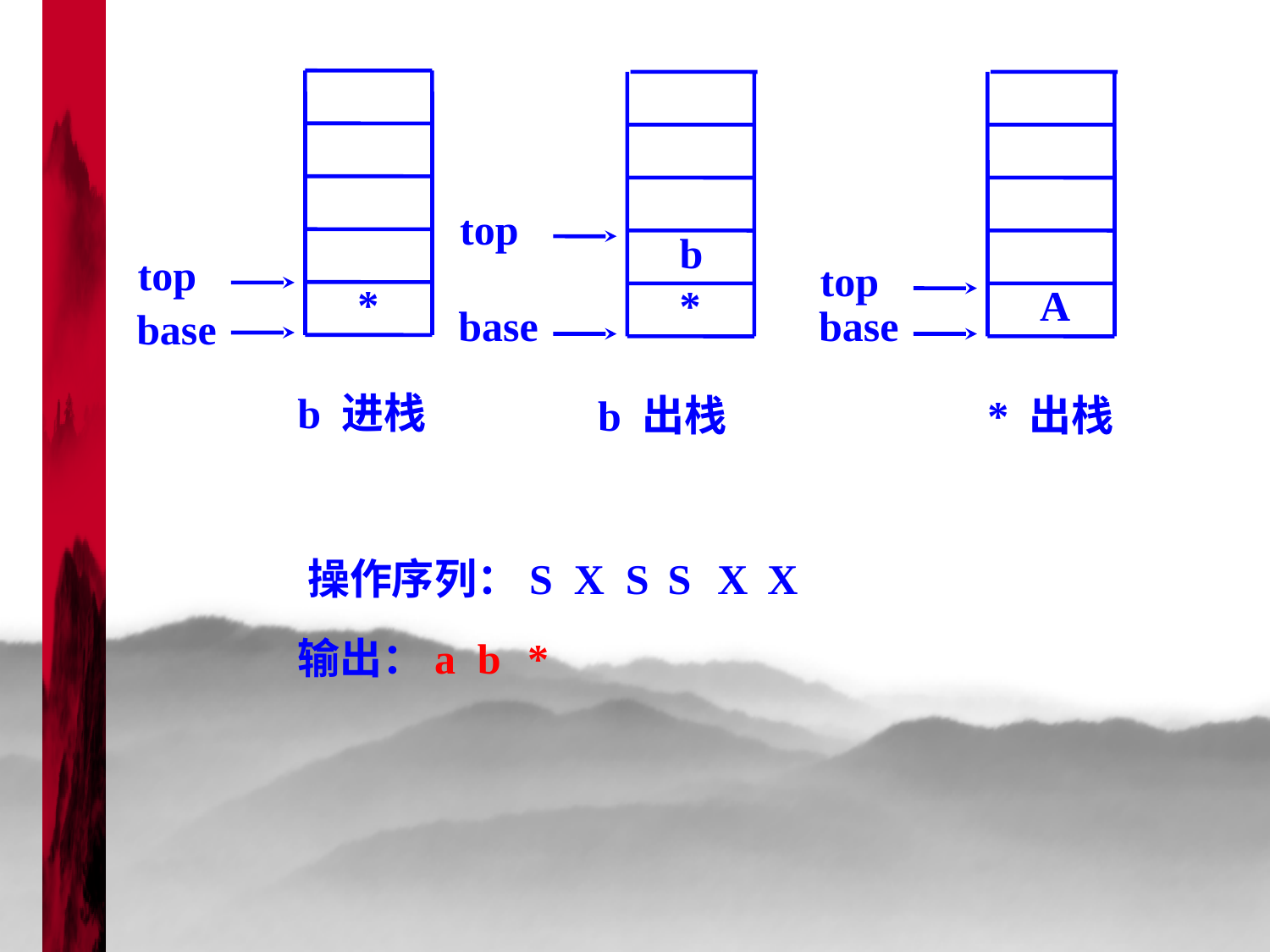

top
*

  base

top
b

*

  base

top
A

  base

b 进栈
S
 b 出栈
X
* 出栈
X
操作序列：S  X  S
输出：a
b
*